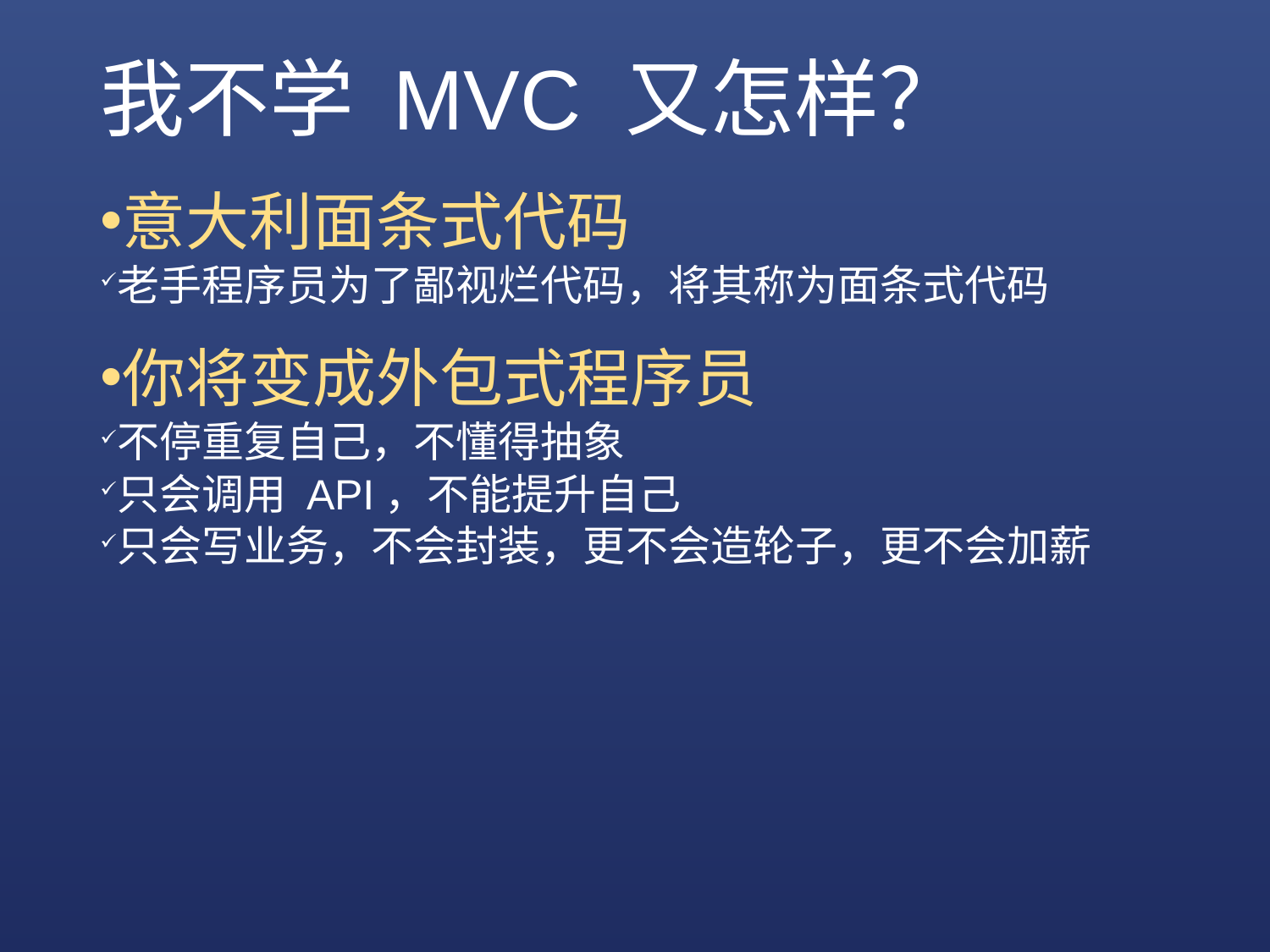

# 我不学 MVC 又怎样？
意大利面条式代码
老手程序员为了鄙视烂代码，将其称为面条式代码
你将变成外包式程序员
不停重复自己，不懂得抽象
只会调用 API，不能提升自己
只会写业务，不会封装，更不会造轮子，更不会加薪